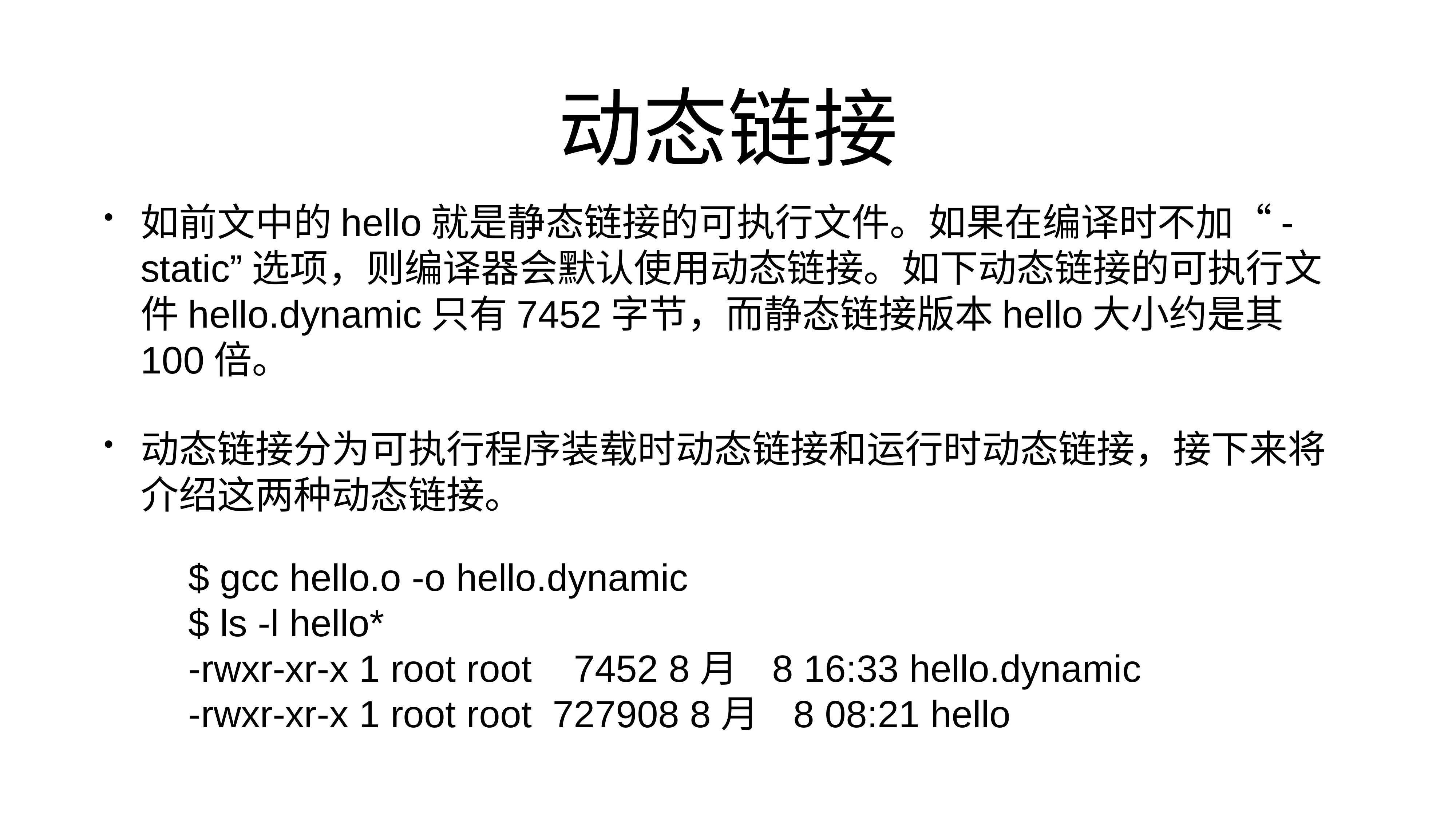

# 动态链接
如前文中的hello就是静态链接的可执行文件。如果在编译时不加“-static”选项，则编译器会默认使用动态链接。如下动态链接的可执行文件hello.dynamic只有7452字节，而静态链接版本hello大小约是其100倍。
动态链接分为可执行程序装载时动态链接和运行时动态链接，接下来将介绍这两种动态链接。
$ gcc hello.o -o hello.dynamic
$ ls -l hello*
-rwxr-xr-x 1 root root    7452 8月   8 16:33 hello.dynamic
-rwxr-xr-x 1 root root  727908 8月   8 08:21 hello